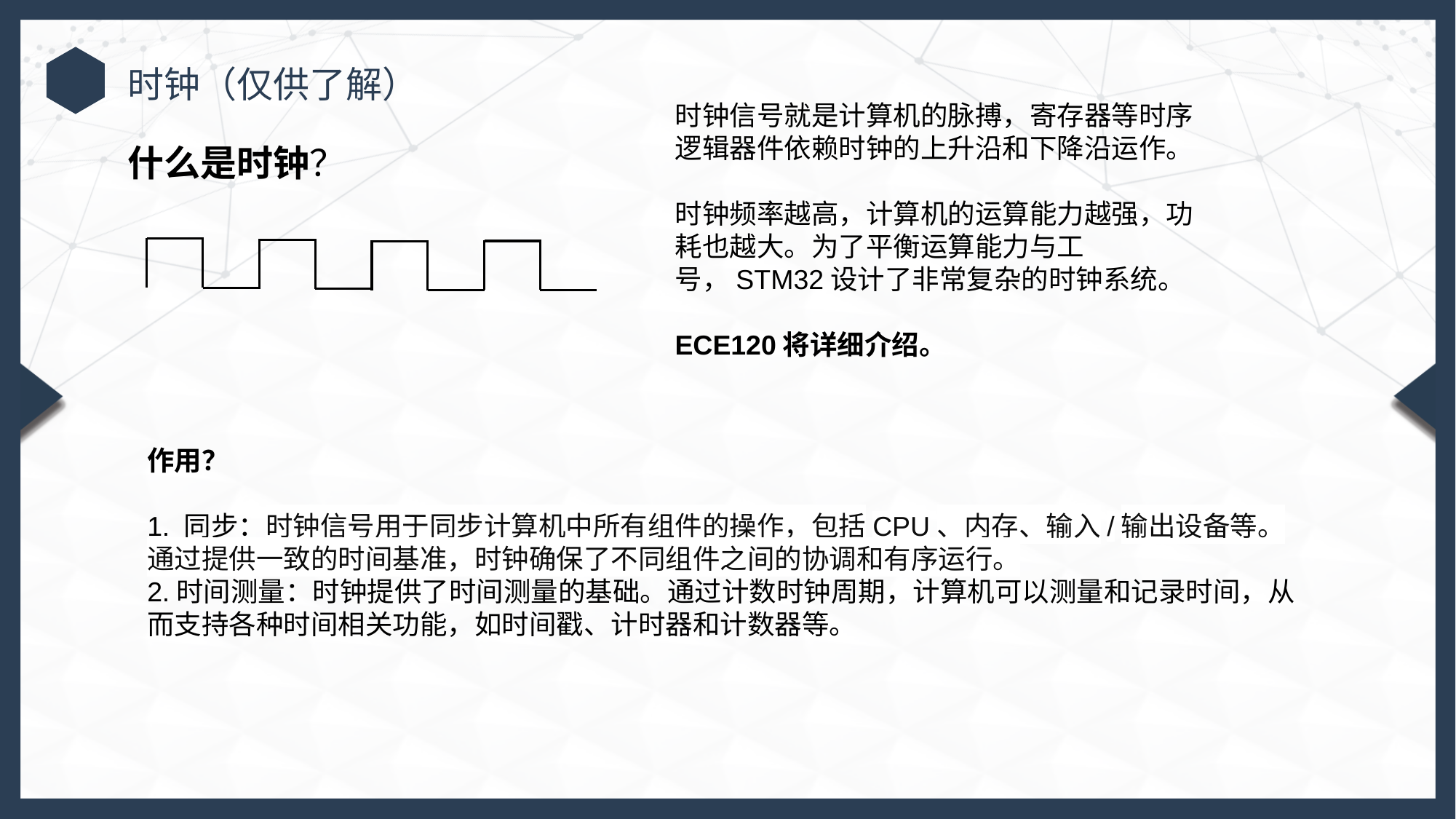

时钟（仅供了解）
时钟信号就是计算机的脉搏，寄存器等时序逻辑器件依赖时钟的上升沿和下降沿运作。

时钟频率越高，计算机的运算能力越强，功耗也越大。为了平衡运算能力与工号，STM32设计了非常复杂的时钟系统。

ECE120将详细介绍。

什么是时钟？
作用？

1. 同步：时钟信号用于同步计算机中所有组件的操作，包括CPU、内存、输入/输出设备等。通过提供一致的时间基准，时钟确保了不同组件之间的协调和有序运行。
2.时间测量：时钟提供了时间测量的基础。通过计数时钟周期，计算机可以测量和记录时间，从而支持各种时间相关功能，如时间戳、计时器和计数器等。

行业PPT模板http://www.1ppt.com/hangye/